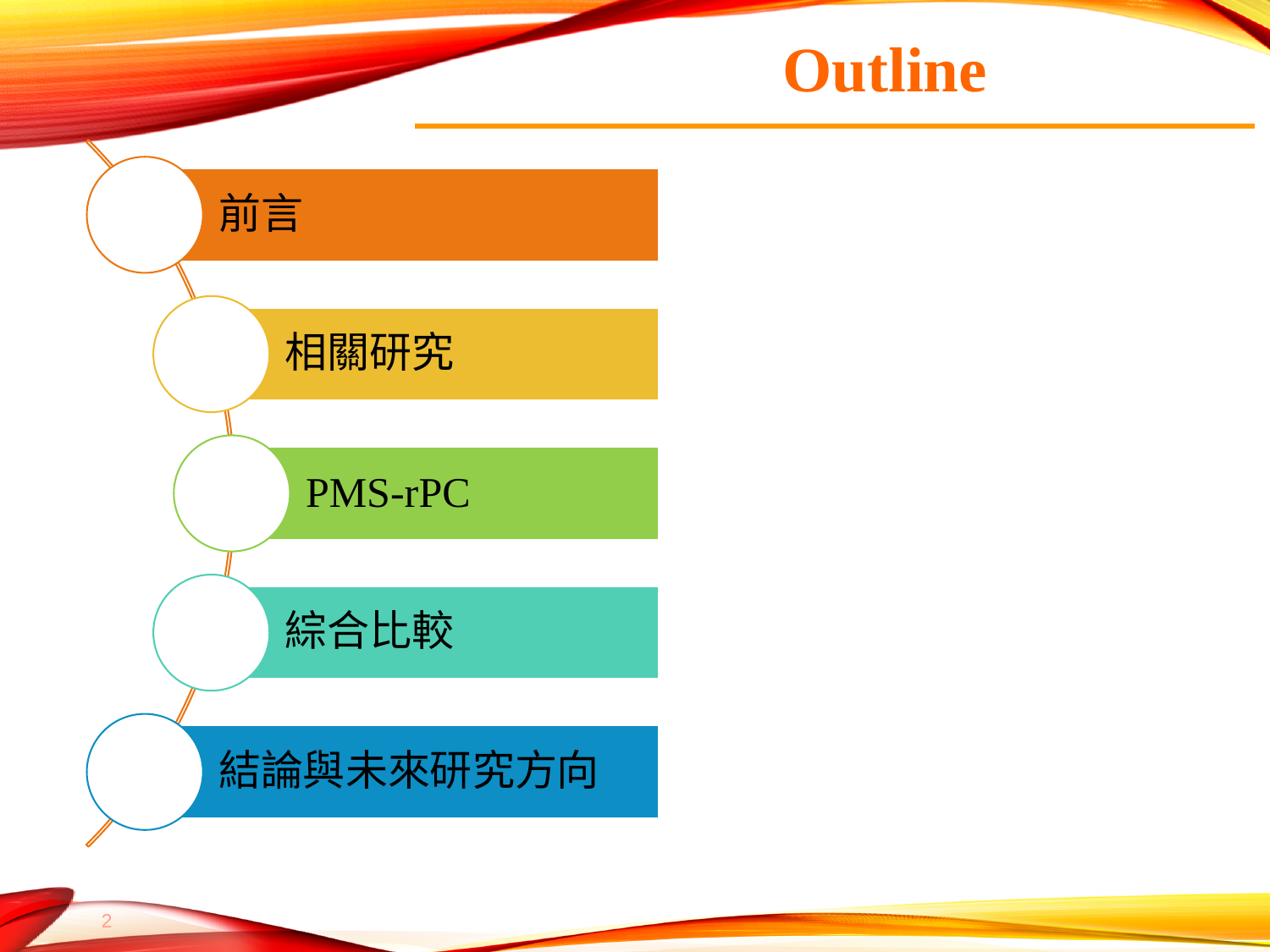

# Outline
前言
相關研究
PMS-rPC
綜合比較
結論與未來研究方向
2